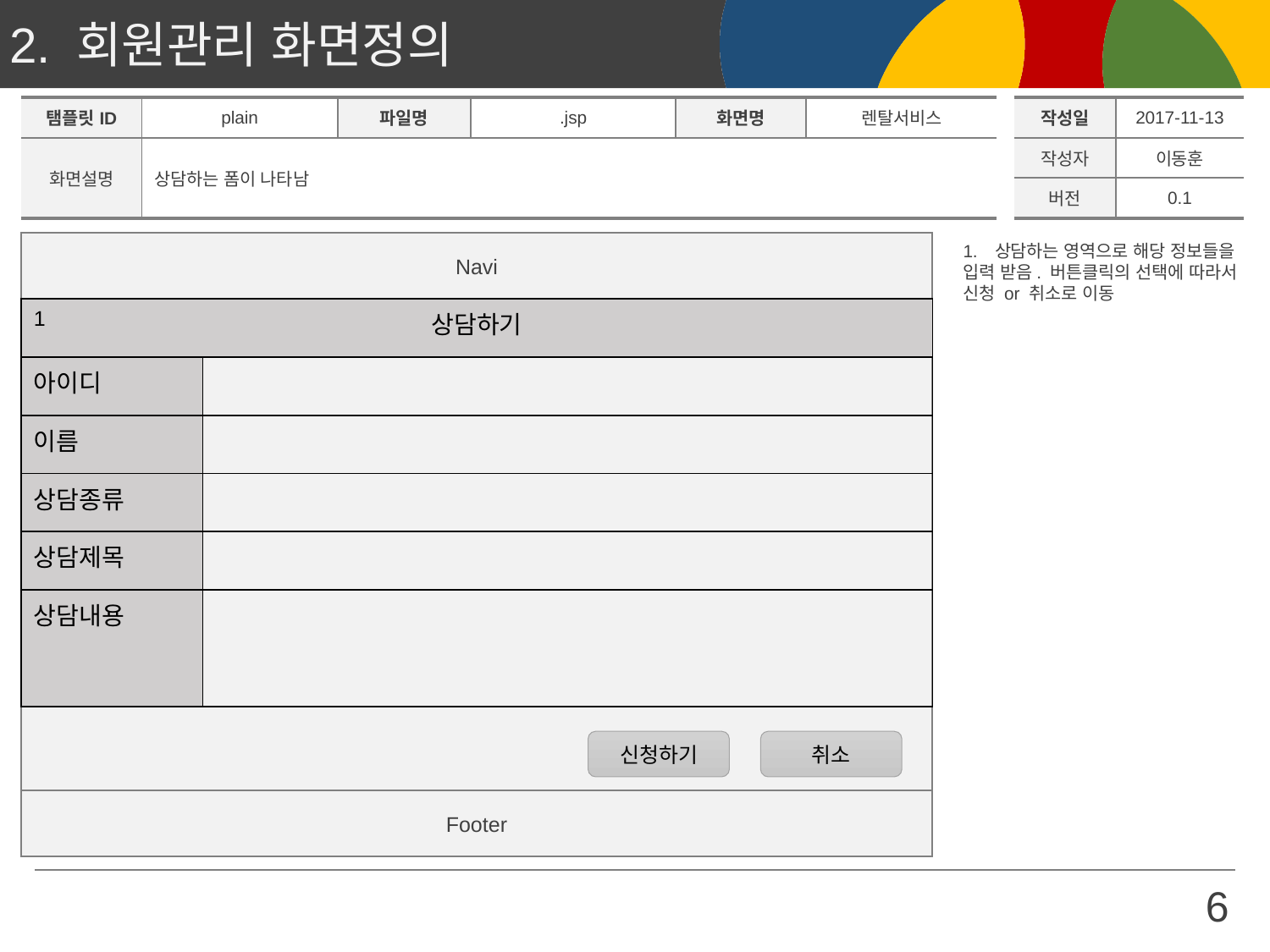

| 탬플릿ID | plain | 파일명 | .jsp | 화면명 | 렌탈서비스 |  | 작성일 | 2017-11-13 |
| --- | --- | --- | --- | --- | --- | --- | --- | --- |
| 화면설명 | 상담하는 폼이 나타남 |  |  |  |  |  | 작성자 | 이동훈 |
|  |  |  |  |  |  |  | 버전 | 0.1 |
Navi
상담하는 영역으로 해당 정보들을
입력 받음. 버튼클릭의 선택에 따라서
신청 or 취소로 이동
1

| 상담하기 |  |
| --- | --- |
| 아이디 |  |
| 이름 |  |
| 상담종류 |  |
| 상담제목 |  |
| 상담내용 |  |
신청하기
취소
Footer